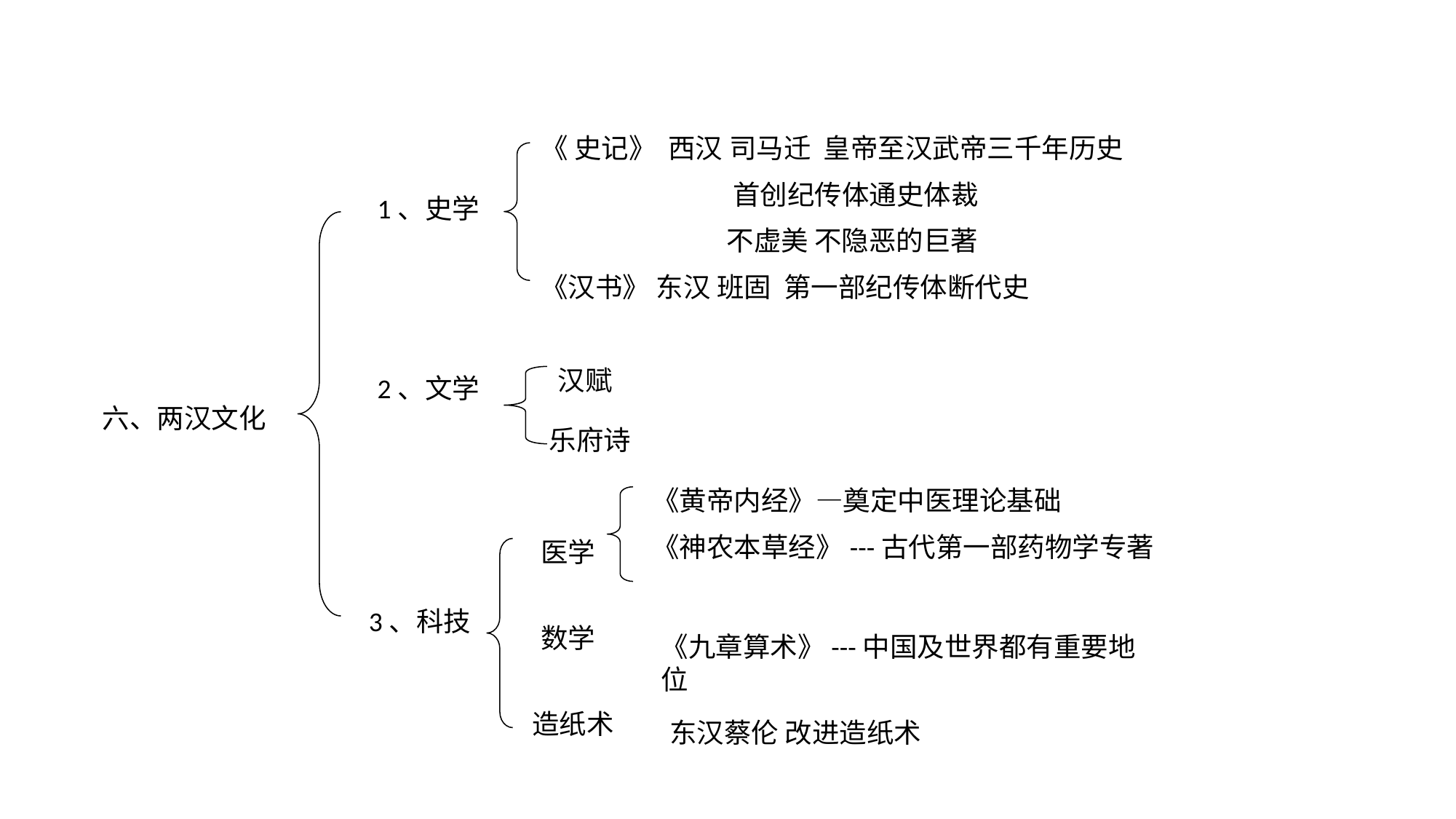

《 史记》  西汉 司马迁  皇帝至汉武帝三千年历史
                              首创纪传体通史体裁
                             不虚美 不隐恶的巨著
《汉书》 东汉 班固  第一部纪传体断代史

1、史学

汉赋
2、文学

六、两汉文化
乐府诗
《黄帝内经》—奠定中医理论基础
《神农本草经》---古代第一部药物学专著

医学

3、科技
数学
《九章算术》---中国及世界都有重要地位
造纸术
东汉蔡伦 改进造纸术